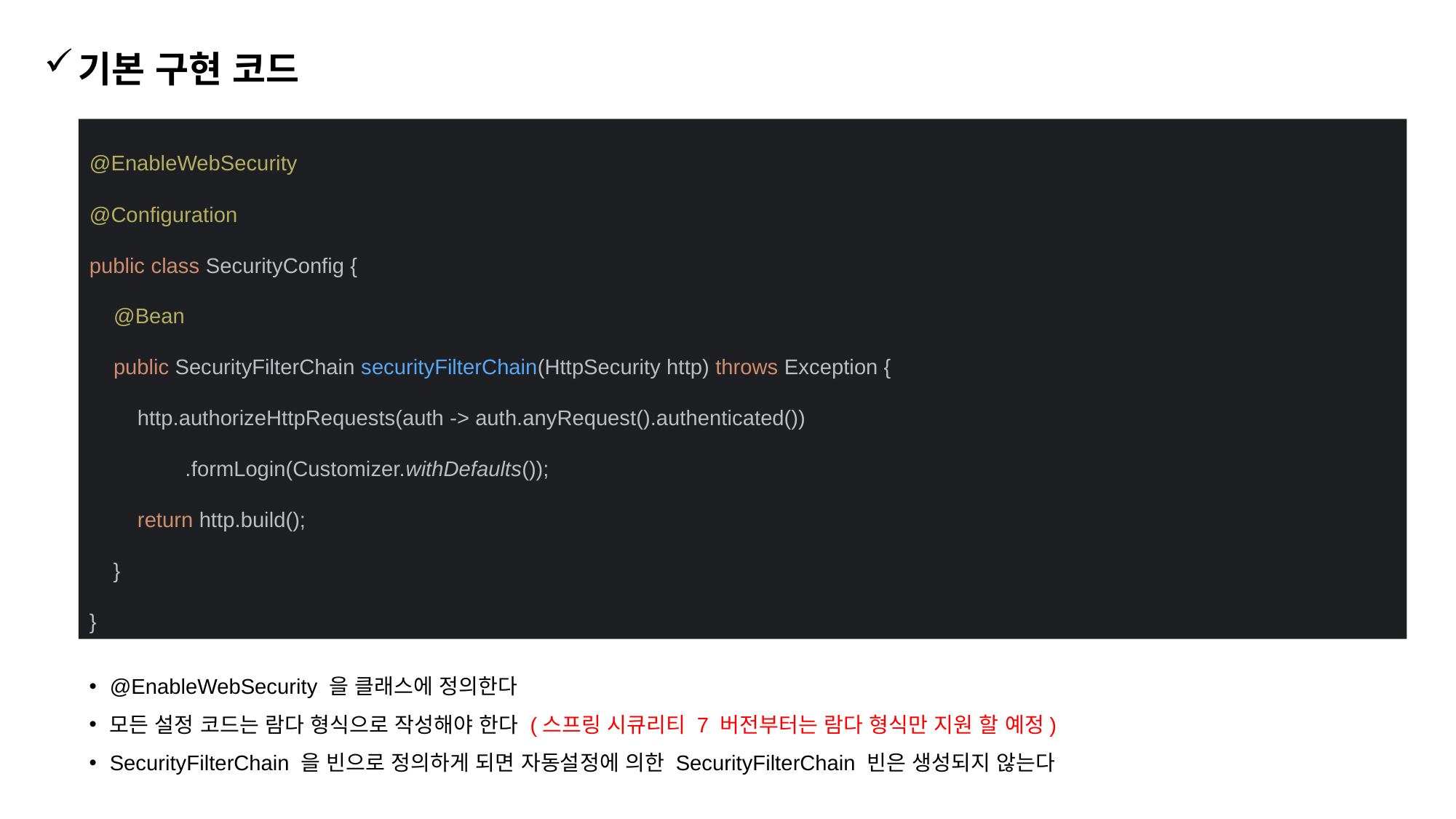

기본 구현 코드
@EnableWebSecurity
@Configuration
public class SecurityConfig {
    @Bean
    public SecurityFilterChain securityFilterChain(HttpSecurity http) throws Exception {
        http.authorizeHttpRequests(auth -> auth.anyRequest().authenticated())
                .formLogin(Customizer.withDefaults());
        return http.build();
    }
}
@EnableWebSecurity 을 클래스에 정의한다
모든 설정 코드는 람다 형식으로 작성해야 한다 (스프링 시큐리티 7 버전부터는 람다 형식만 지원 할 예정)
SecurityFilterChain 을 빈으로 정의하게 되면 자동설정에 의한 SecurityFilterChain 빈은 생성되지 않는다